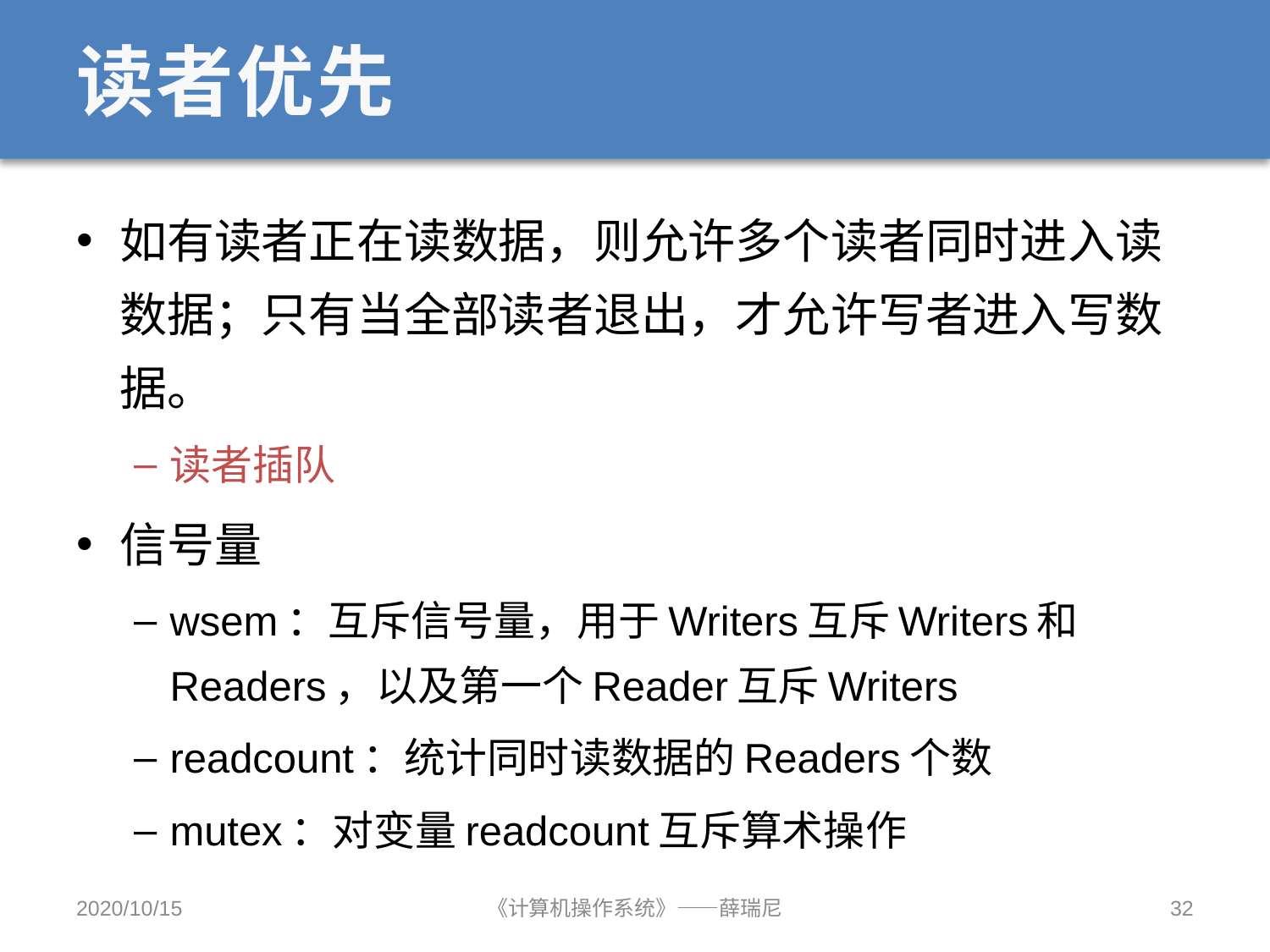

# 读者优先
如有读者正在读数据，则允许多个读者同时进入读数据；只有当全部读者退出，才允许写者进入写数据。
读者插队
信号量
wsem：互斥信号量，用于Writers互斥Writers和Readers，以及第一个Reader互斥Writers
readcount：统计同时读数据的Readers个数
mutex：对变量readcount互斥算术操作
2020/10/15
《计算机操作系统》——薛瑞尼
32